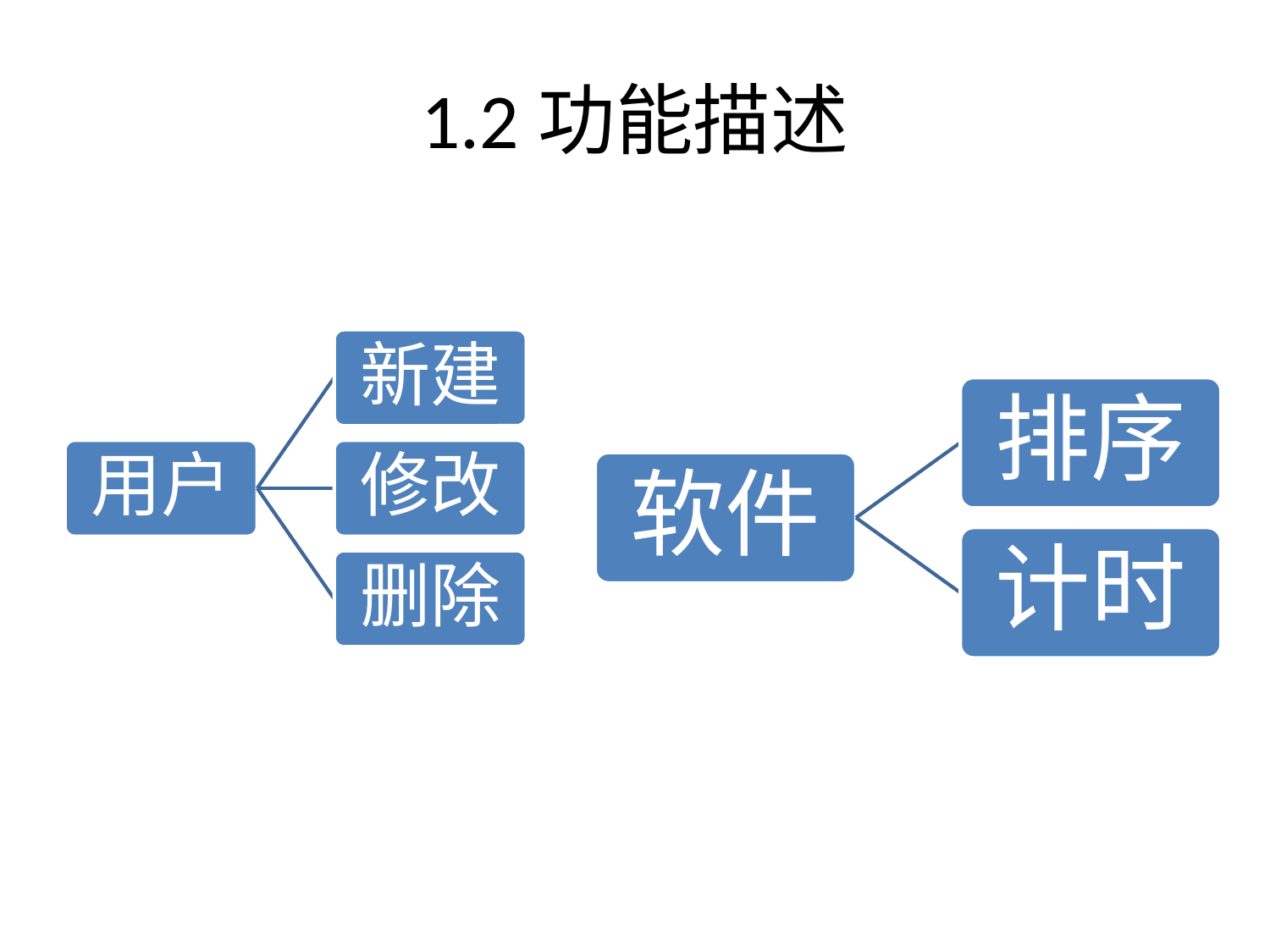

# 1.2功能描述
用户

新建

修改

删除
软件

排序

计时